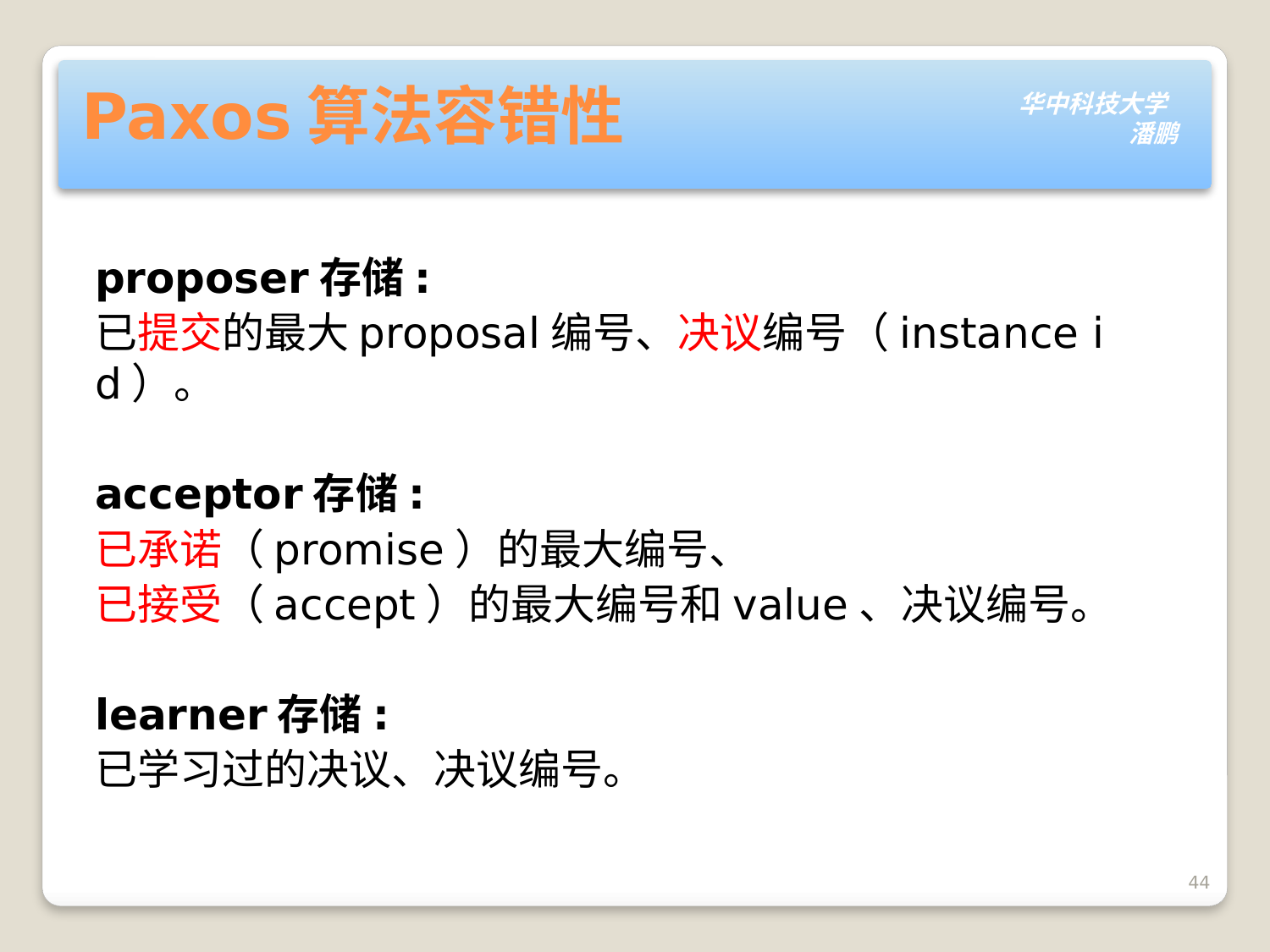

# Paxos算法容错性
proposer存储:
已提交的最大proposal编号、决议编号（instance id）。

acceptor存储:
已承诺（promise）的最大编号、
已接受（accept）的最大编号和value、决议编号。

learner存储:
已学习过的决议、决议编号。
44